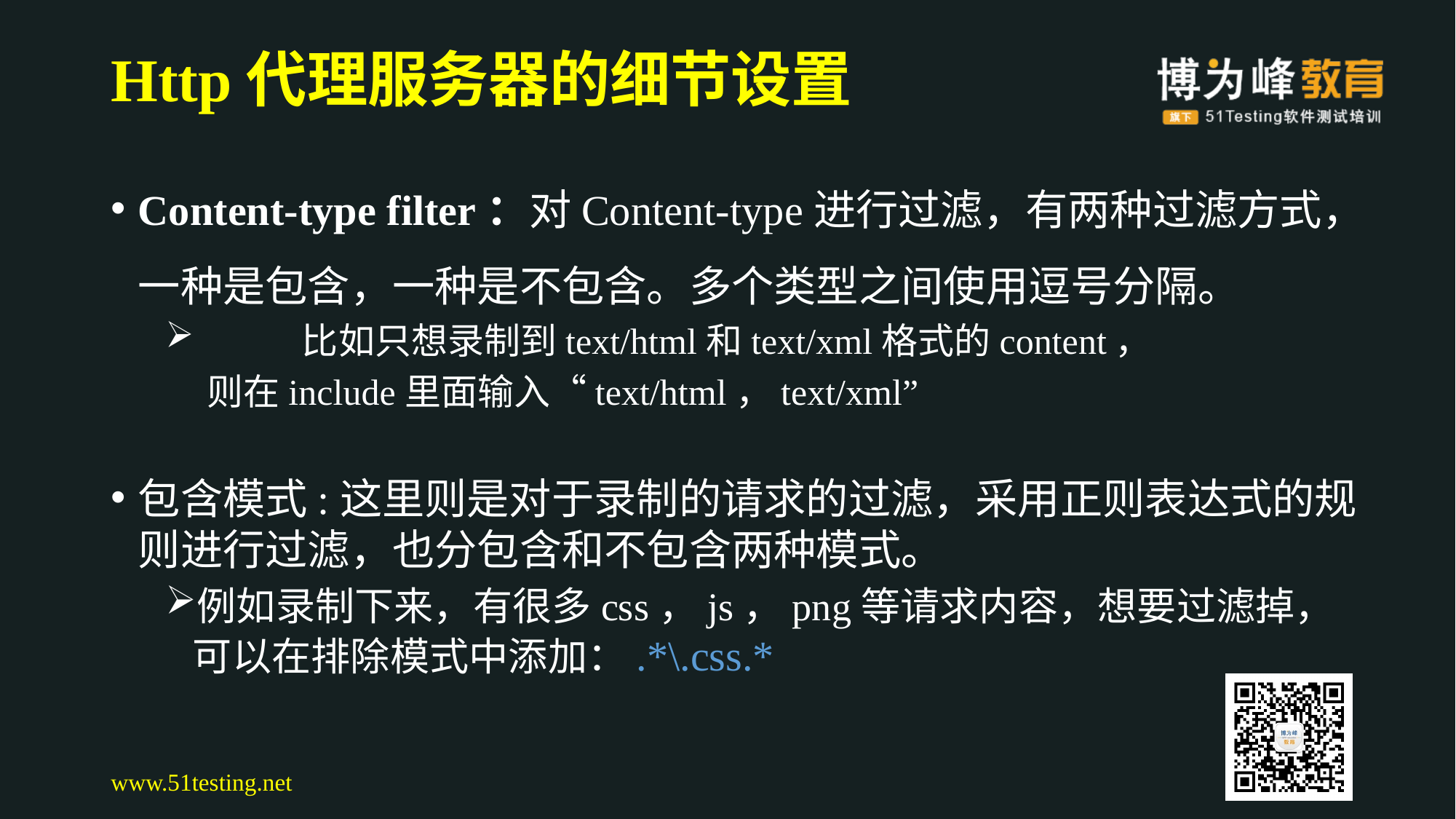

# Http代理服务器的细节设置
Content-type filter：对Content-type进行过滤，有两种过滤方式，一种是包含，一种是不包含。多个类型之间使用逗号分隔。
	比如只想录制到text/html和text/xml格式的content，
    则在include里面输入“text/html，text/xml”

包含模式:这里则是对于录制的请求的过滤，采用正则表达式的规则进行过滤，也分包含和不包含两种模式。
例如录制下来，有很多css，js，png等请求内容，想要过滤掉，可以在排除模式中添加：.*\.css.*

www.51testing.net